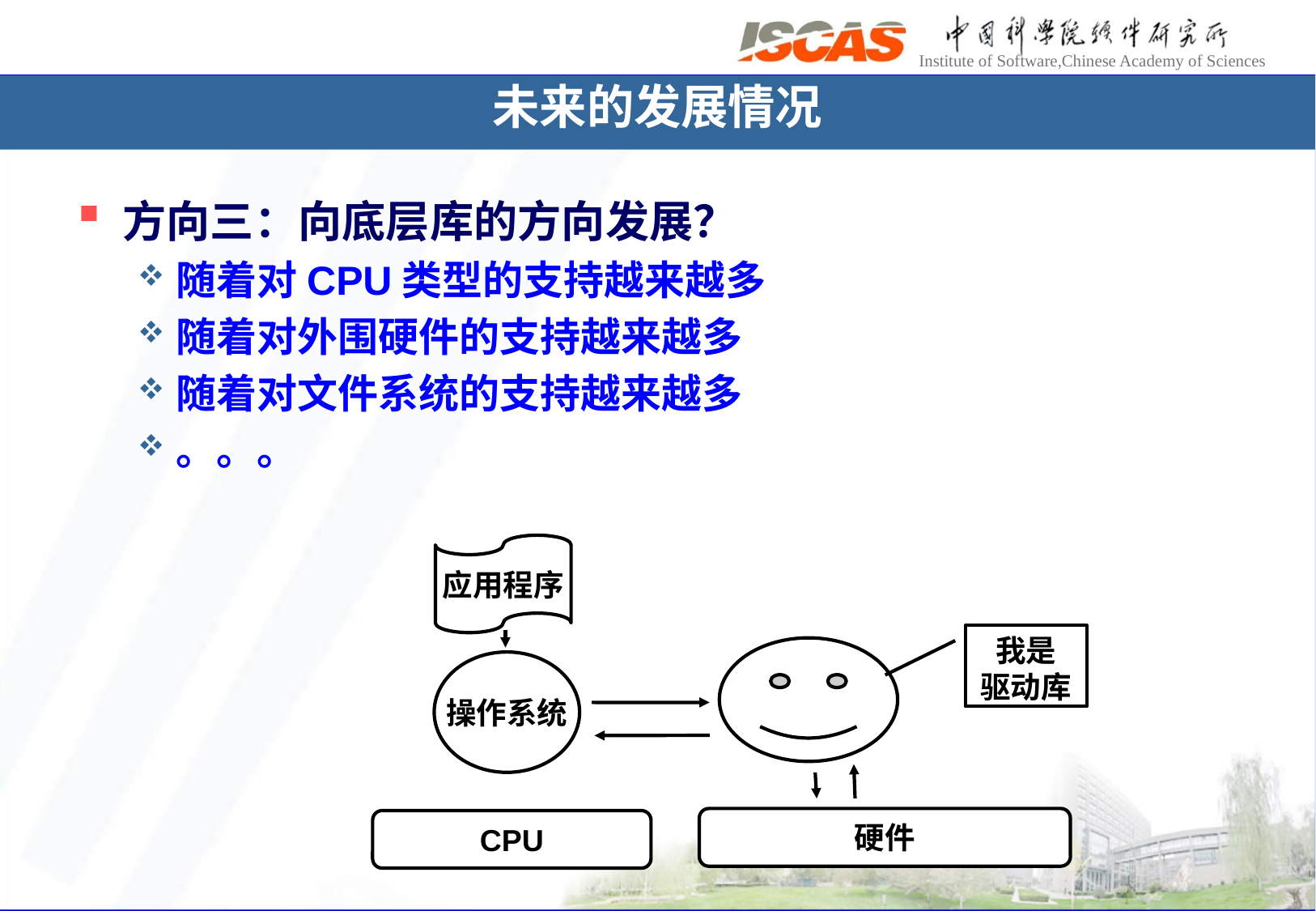

# 未来的发展情况
方向三：向底层库的方向发展？
随着对CPU类型的支持越来越多
随着对外围硬件的支持越来越多
随着对文件系统的支持越来越多
。。。

应用程序
我是
驱动库

操作系统

硬件
CPU